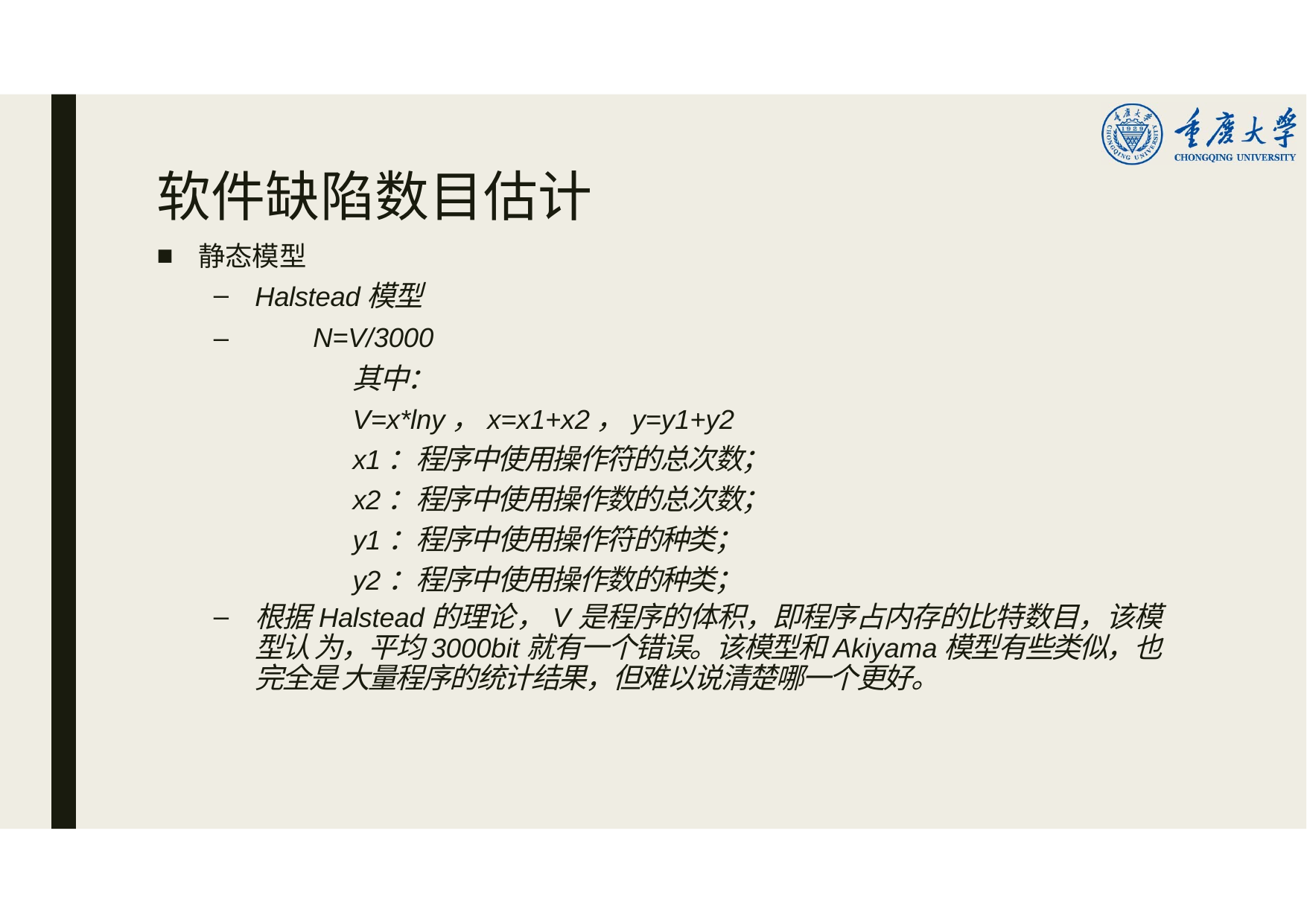

# 软件缺陷数目估计
静态模型
Halstead模型
–	N=V/3000
其中：V=x*lny，x=x1+x2，y=y1+y2  x1：程序中使用操作符的总次数；  x2：程序中使用操作数的总次数；  y1：程序中使用操作符的种类；  y2：程序中使用操作数的种类；
根据Halstead的理论，V是程序的体积，即程序占内存的比特数目，该模型认 为，平均3000bit就有一个错误。该模型和Akiyama模型有些类似，也完全是 大量程序的统计结果，但难以说清楚哪一个更好。